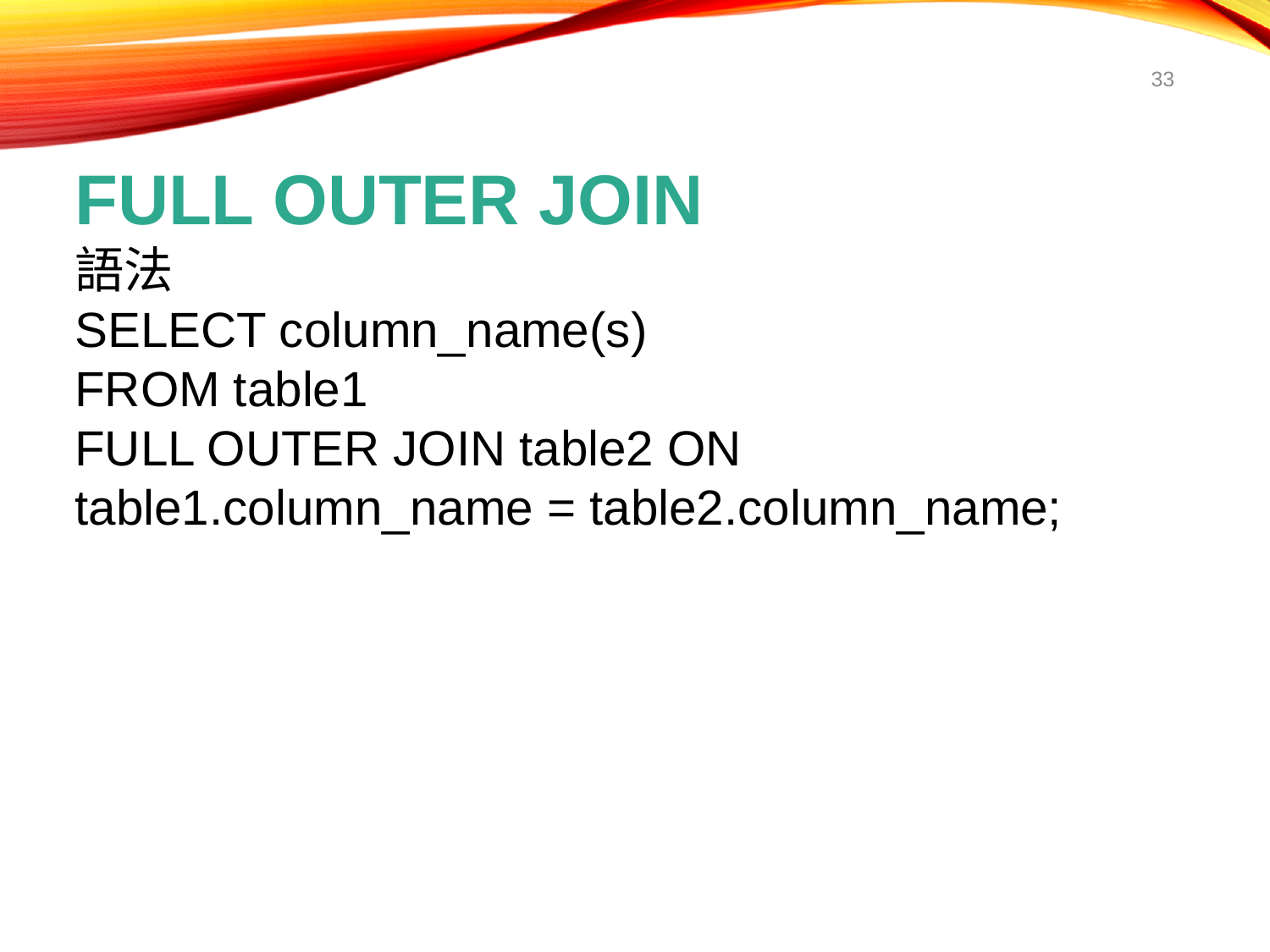

33
FULL OUTER JOIN
語法
SELECT column_name(s)
FROM table1
FULL OUTER JOIN table2 ON table1.column_name = table2.column_name;